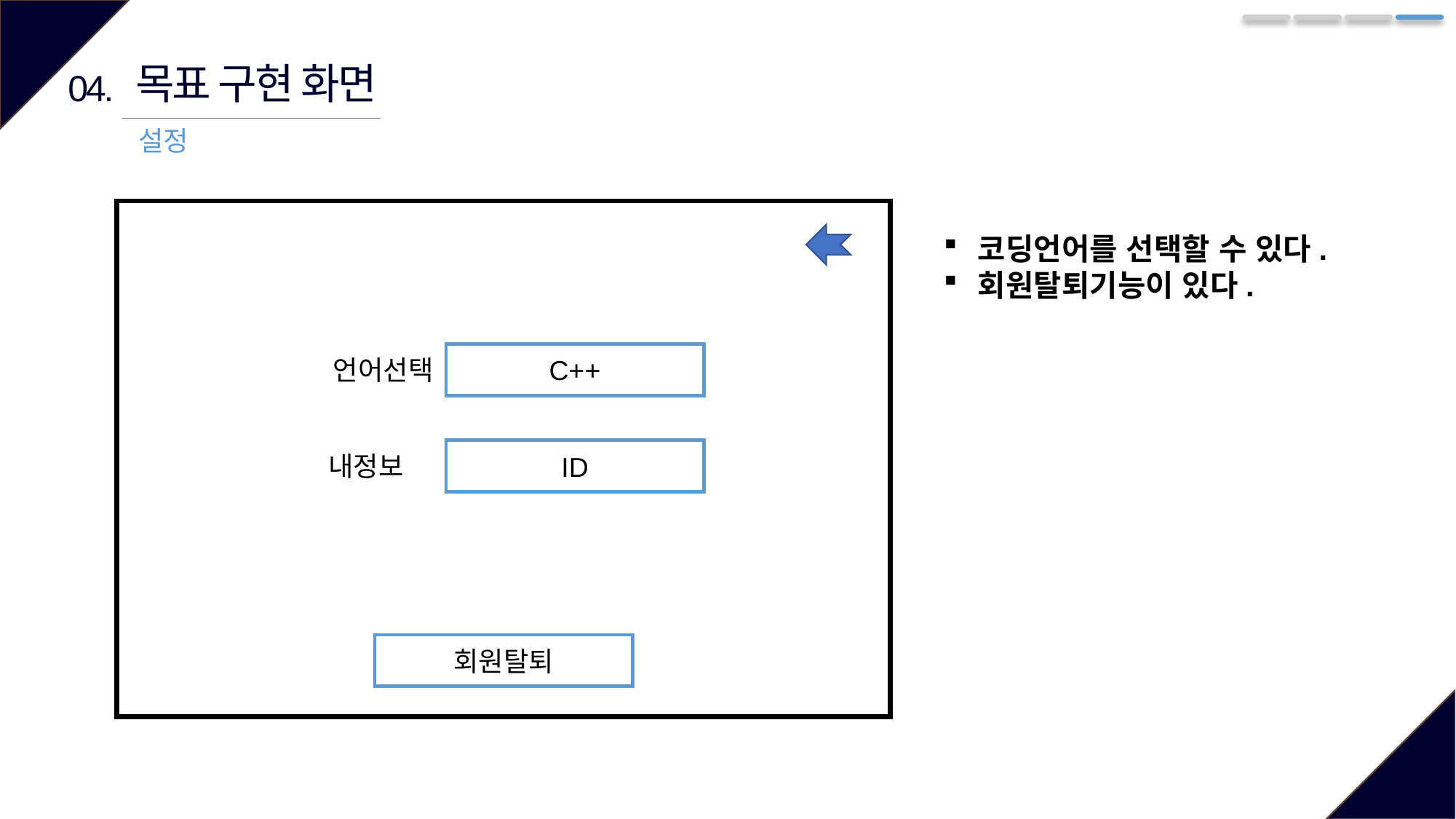

목표 구현 화면
04.
설정
아

C++
언어선택
ID
내정보
회원탈퇴
코딩언어를 선택할 수 있다.
회원탈퇴기능이 있다.